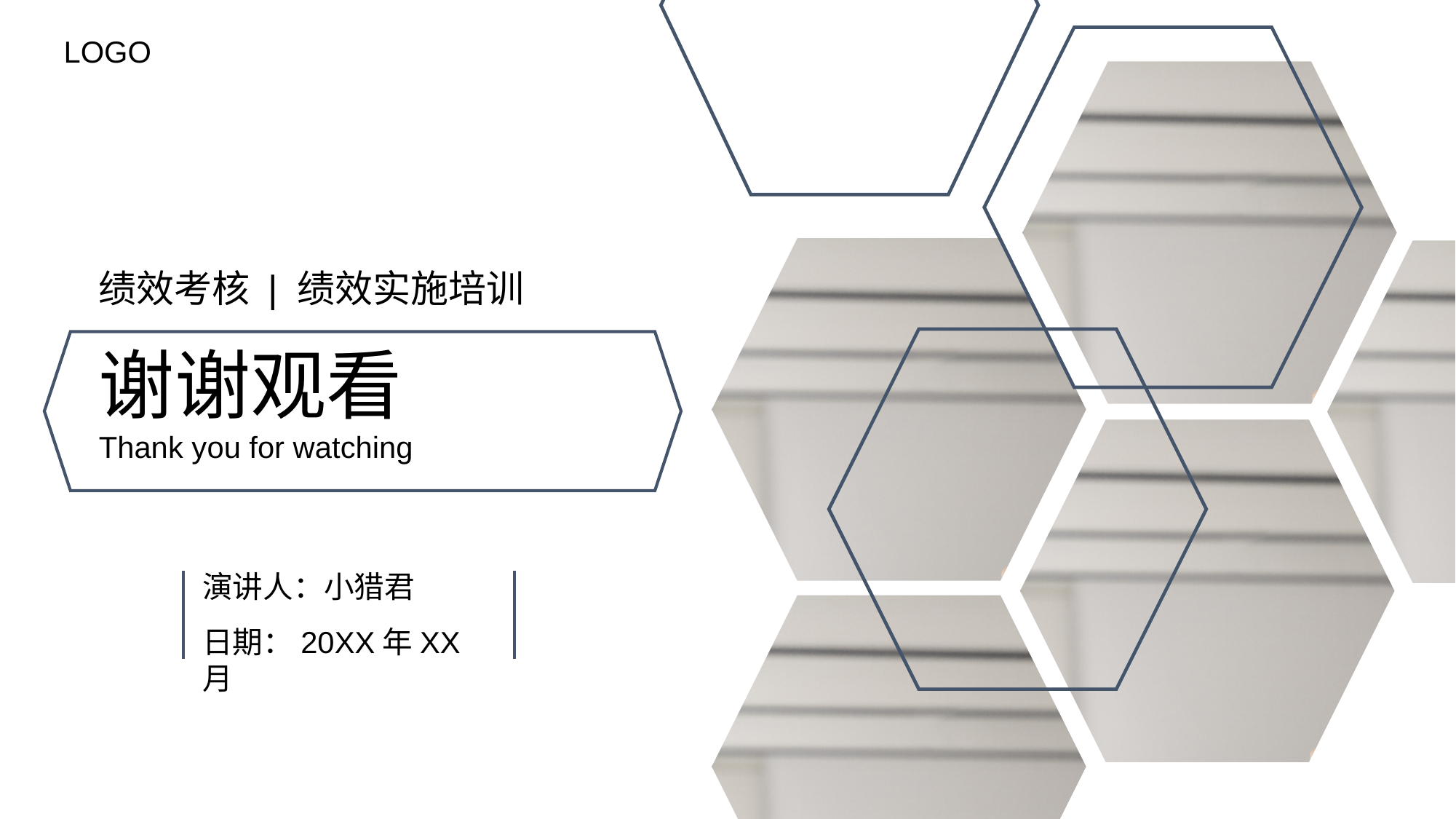

LOGO

绩效考核 | 绩效实施培训

谢谢观看
Thank you for watching
演讲人：小猎君
日期：20XX年XX月